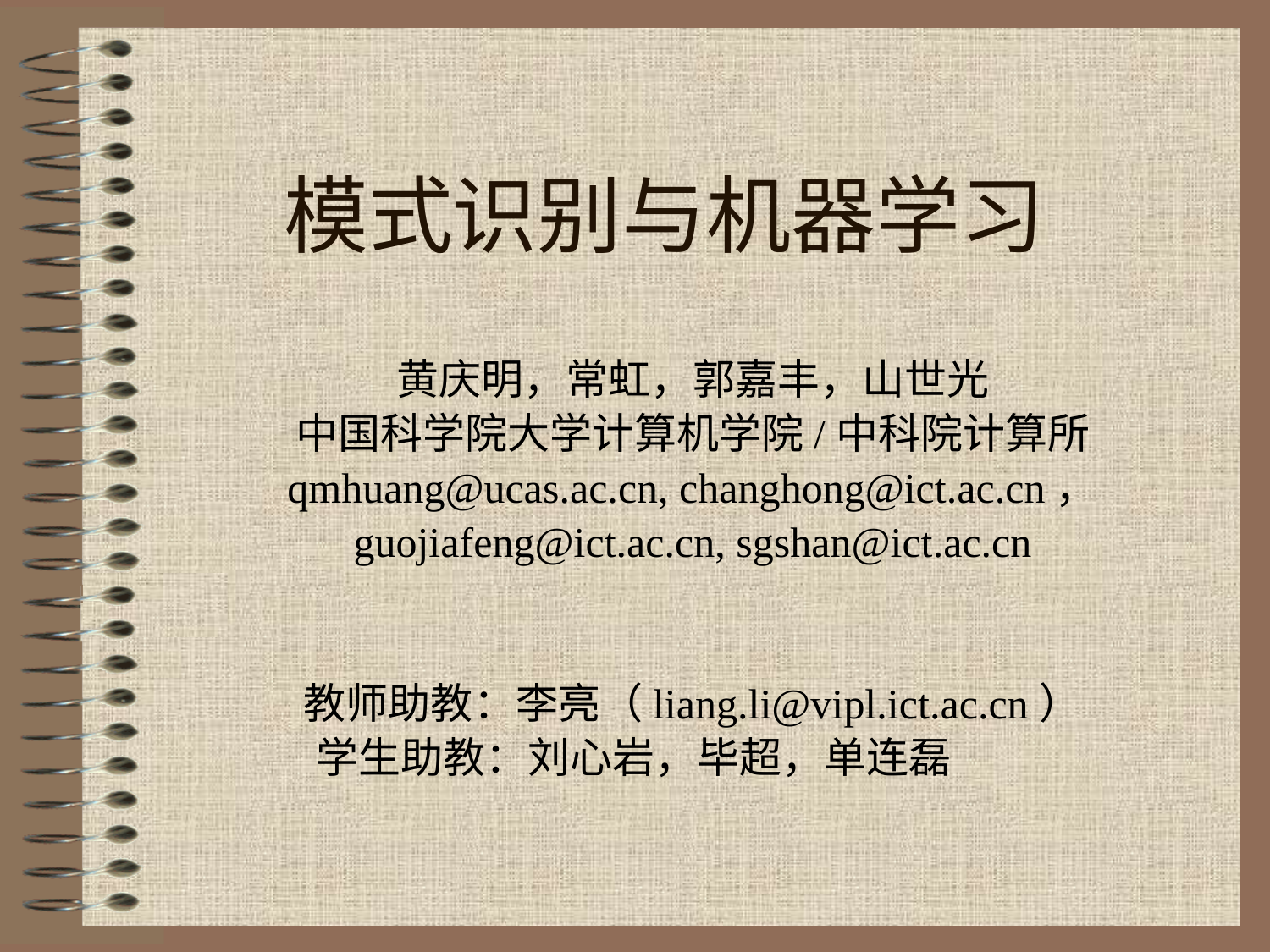

# 模式识别与机器学习
黄庆明，常虹，郭嘉丰，山世光
中国科学院大学计算机学院/中科院计算所
qmhuang@ucas.ac.cn, changhong@ict.ac.cn，
guojiafeng@ict.ac.cn, sgshan@ict.ac.cn

教师助教：李亮（liang.li@vipl.ict.ac.cn）
学生助教：刘心岩，毕超，单连磊